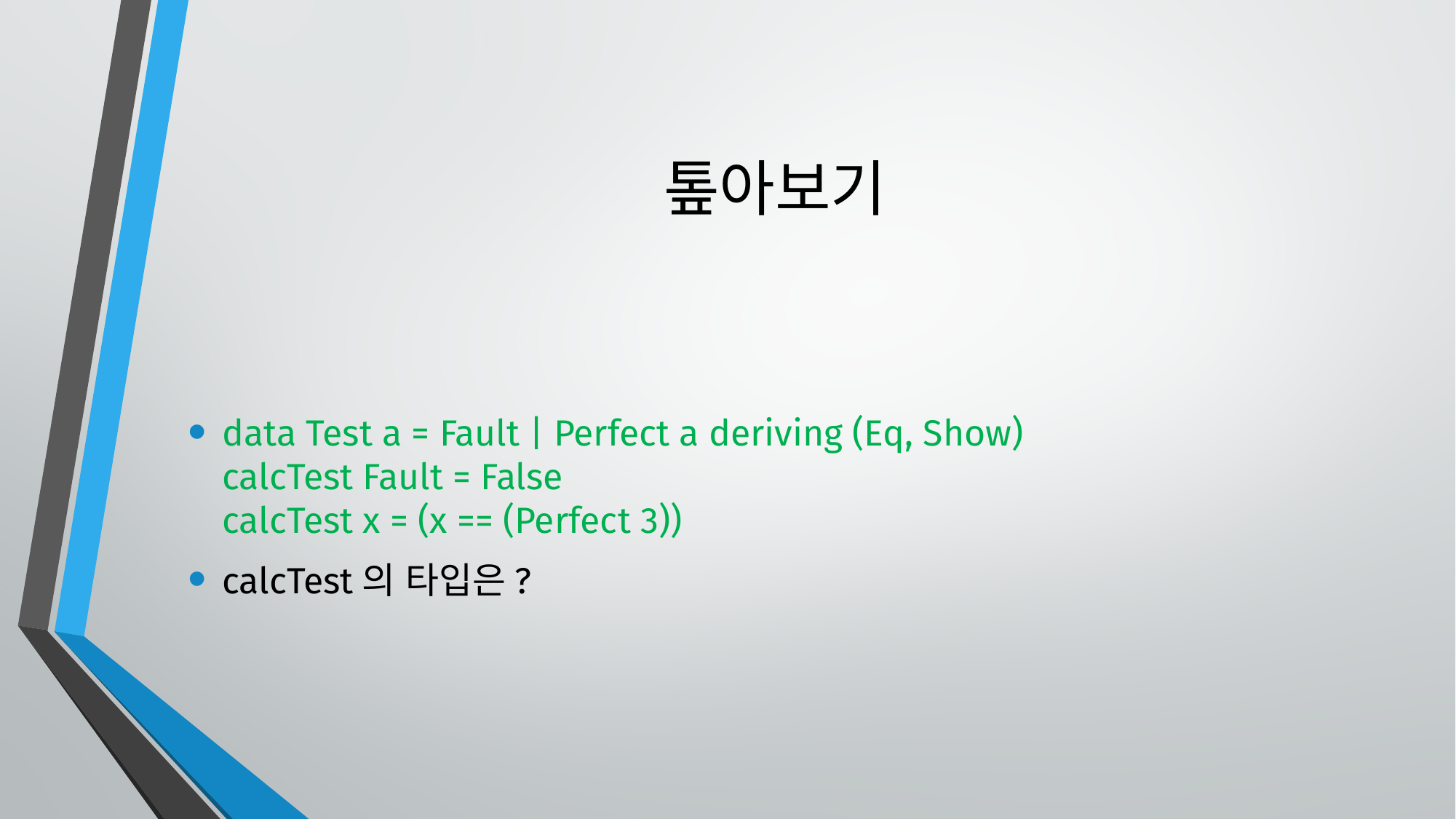

# 톺아보기
data Test a = Fault | Perfect a deriving (Eq, Show)
calcTest Fault = False
calcTest x = (x == (Perfect 3))
calcTest의 타입은?